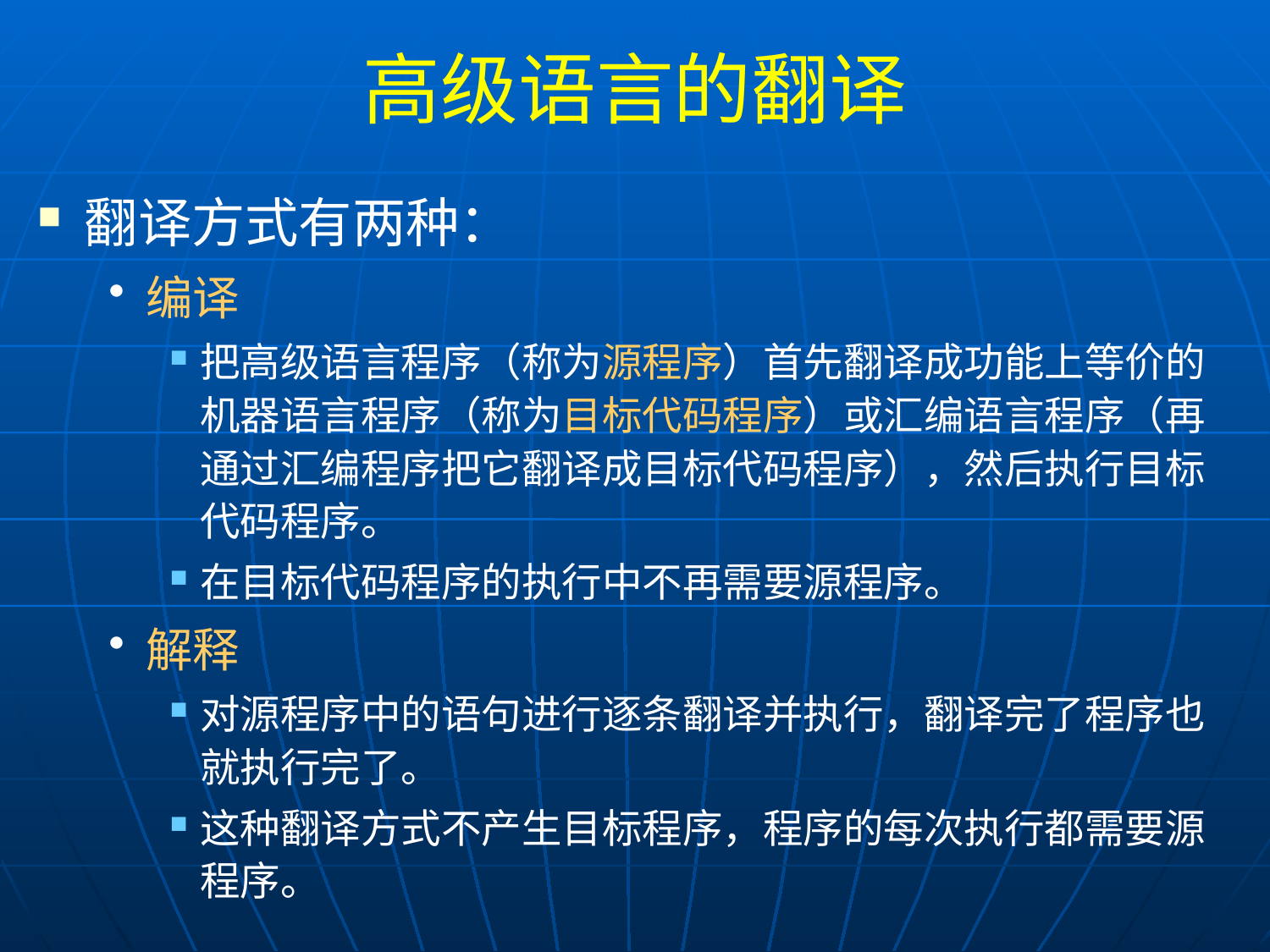

# 高级语言的翻译
翻译方式有两种：
编译
把高级语言程序（称为源程序）首先翻译成功能上等价的机器语言程序（称为目标代码程序）或汇编语言程序（再通过汇编程序把它翻译成目标代码程序），然后执行目标代码程序。
在目标代码程序的执行中不再需要源程序。
解释
对源程序中的语句进行逐条翻译并执行，翻译完了程序也就执行完了。
这种翻译方式不产生目标程序，程序的每次执行都需要源程序。